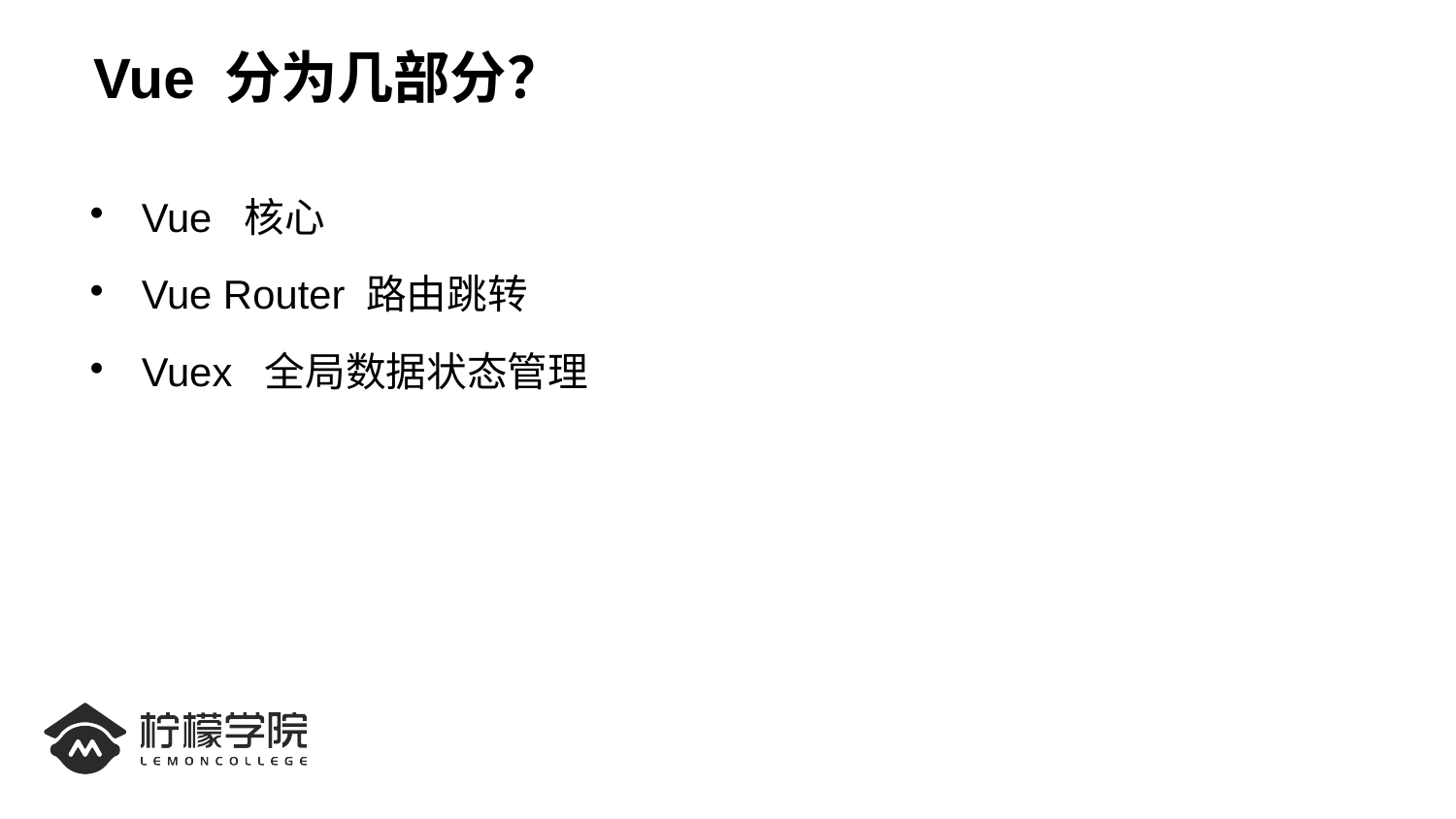

Vue 分为几部分？
Vue  核心
Vue Router 路由跳转
Vuex  全局数据状态管理